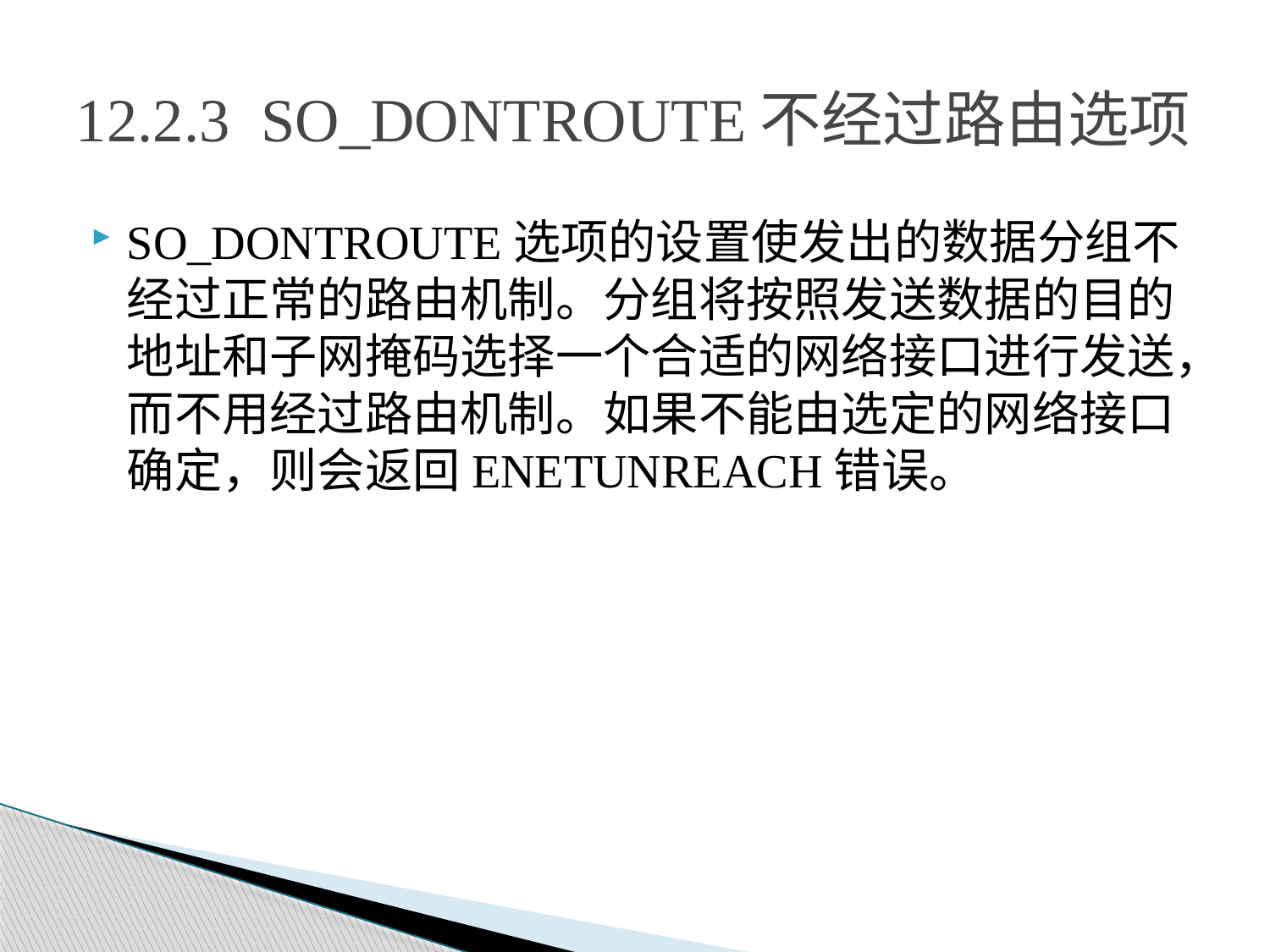

# 12.2.3  SO_DONTROUTE不经过路由选项
SO_DONTROUTE选项的设置使发出的数据分组不经过正常的路由机制。分组将按照发送数据的目的地址和子网掩码选择一个合适的网络接口进行发送，而不用经过路由机制。如果不能由选定的网络接口确定，则会返回ENETUNREACH错误。